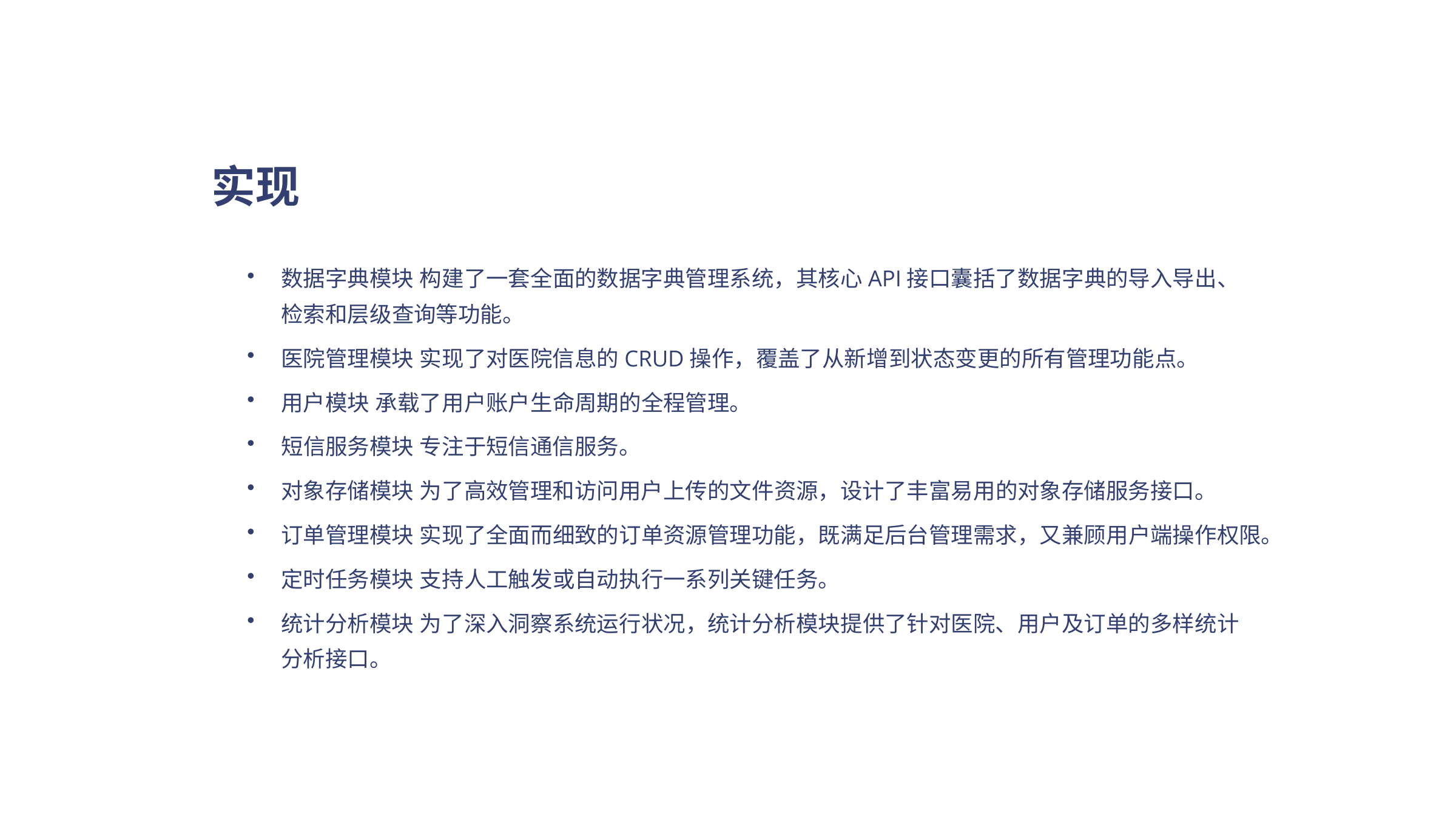

实现
数据字典模块 构建了一套全面的数据字典管理系统，其核心API接口囊括了数据字典的导入导出、检索和层级查询等功能。
医院管理模块 实现了对医院信息的CRUD操作，覆盖了从新增到状态变更的所有管理功能点。
用户模块 承载了用户账户生命周期的全程管理。
短信服务模块 专注于短信通信服务。
对象存储模块 为了高效管理和访问用户上传的文件资源，设计了丰富易用的对象存储服务接口。
订单管理模块 实现了全面而细致的订单资源管理功能，既满足后台管理需求，又兼顾用户端操作权限。
定时任务模块 支持人工触发或自动执行一系列关键任务。
统计分析模块 为了深入洞察系统运行状况，统计分析模块提供了针对医院、用户及订单的多样统计分析接口。